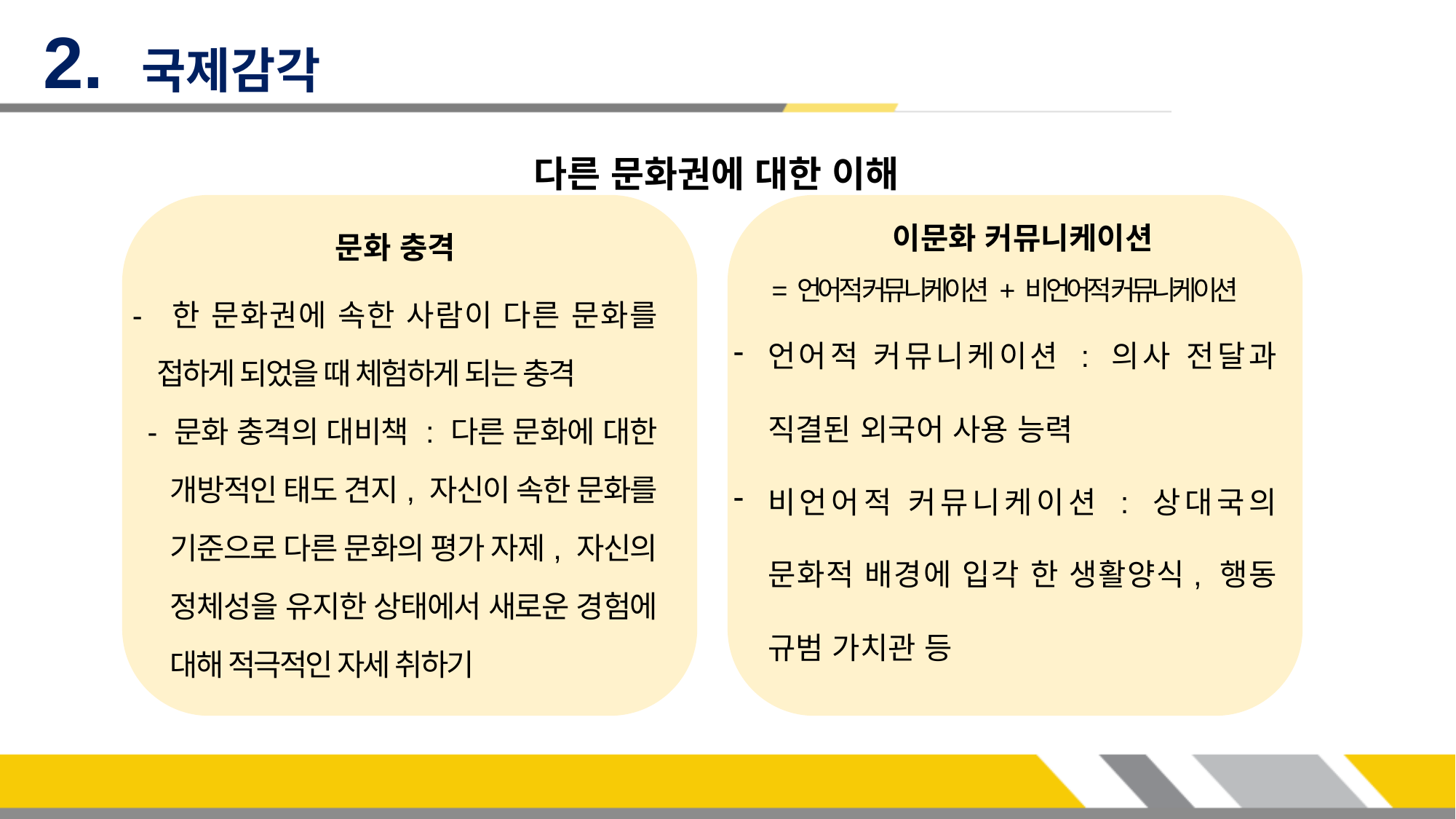

2. 국제감각
다른 문화권에 대한 이해

문화 충격
이문화 커뮤니케이션
= 언어적 커뮤니케이션 + 비언어적 커뮤니케이션
-  한 문화권에 속한 사람이 다른 문화를 접하게 되었을 때 체험하게 되는 충격
- 문화 충격의 대비책 : 다른 문화에 대한 개방적인 태도 견지, 자신이 속한 문화를 기준으로 다른 문화의 평가 자제, 자신의 정체성을 유지한 상태에서 새로운 경험에 대해 적극적인 자세 취하기
언어적 커뮤니케이션 : 의사 전달과 직결된 외국어 사용 능력
비언어적 커뮤니케이션 : 상대국의 문화적 배경에 입각 한 생활양식, 행동 규범 가치관 등